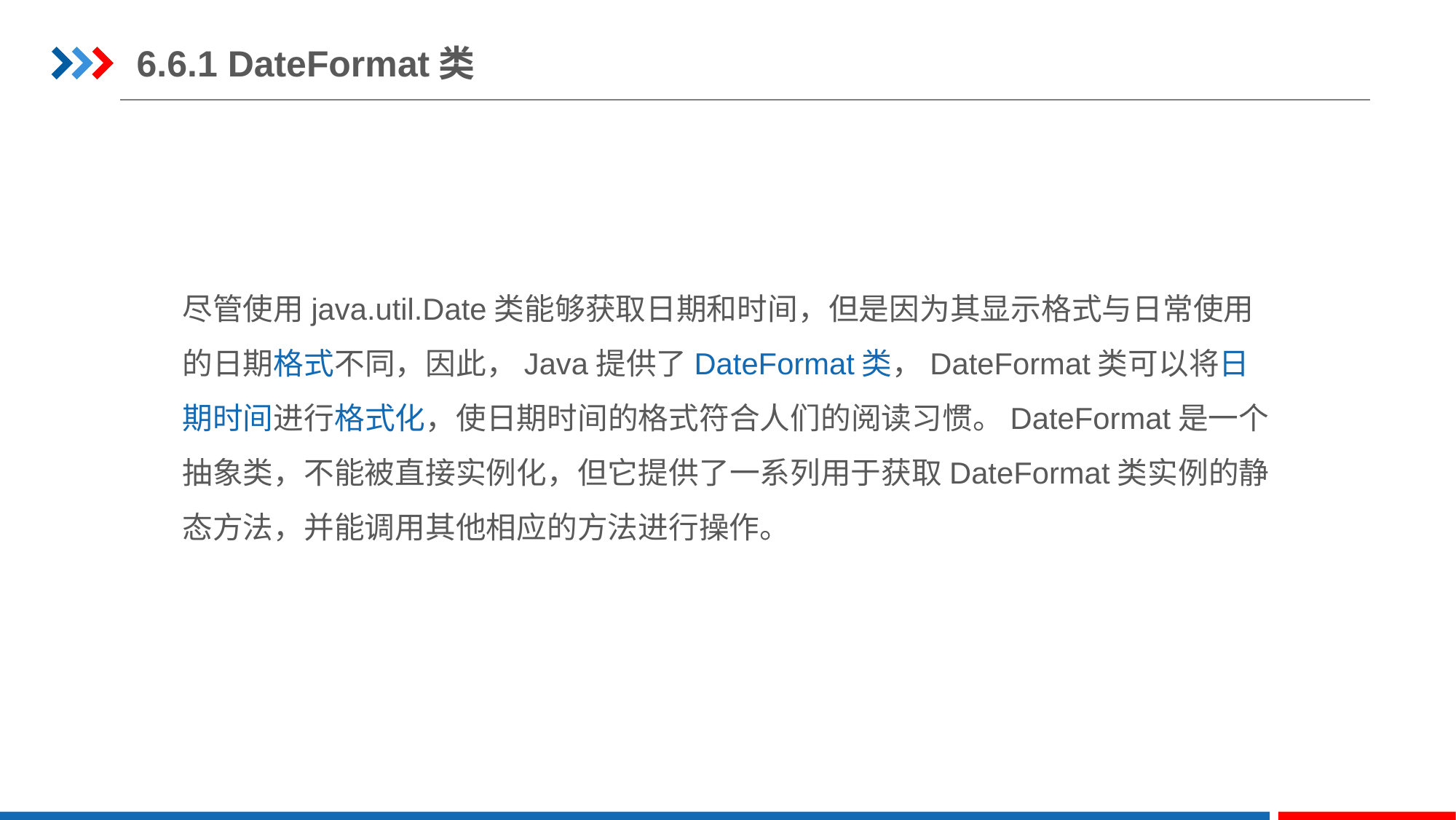

6.6.1 DateFormat类
尽管使用java.util.Date类能够获取日期和时间，但是因为其显示格式与日常使用的日期格式不同，因此，Java提供了DateFormat类，DateFormat类可以将日期时间进行格式化，使日期时间的格式符合人们的阅读习惯。DateFormat是一个抽象类，不能被直接实例化，但它提供了一系列用于获取DateFormat类实例的静态方法，并能调用其他相应的方法进行操作。